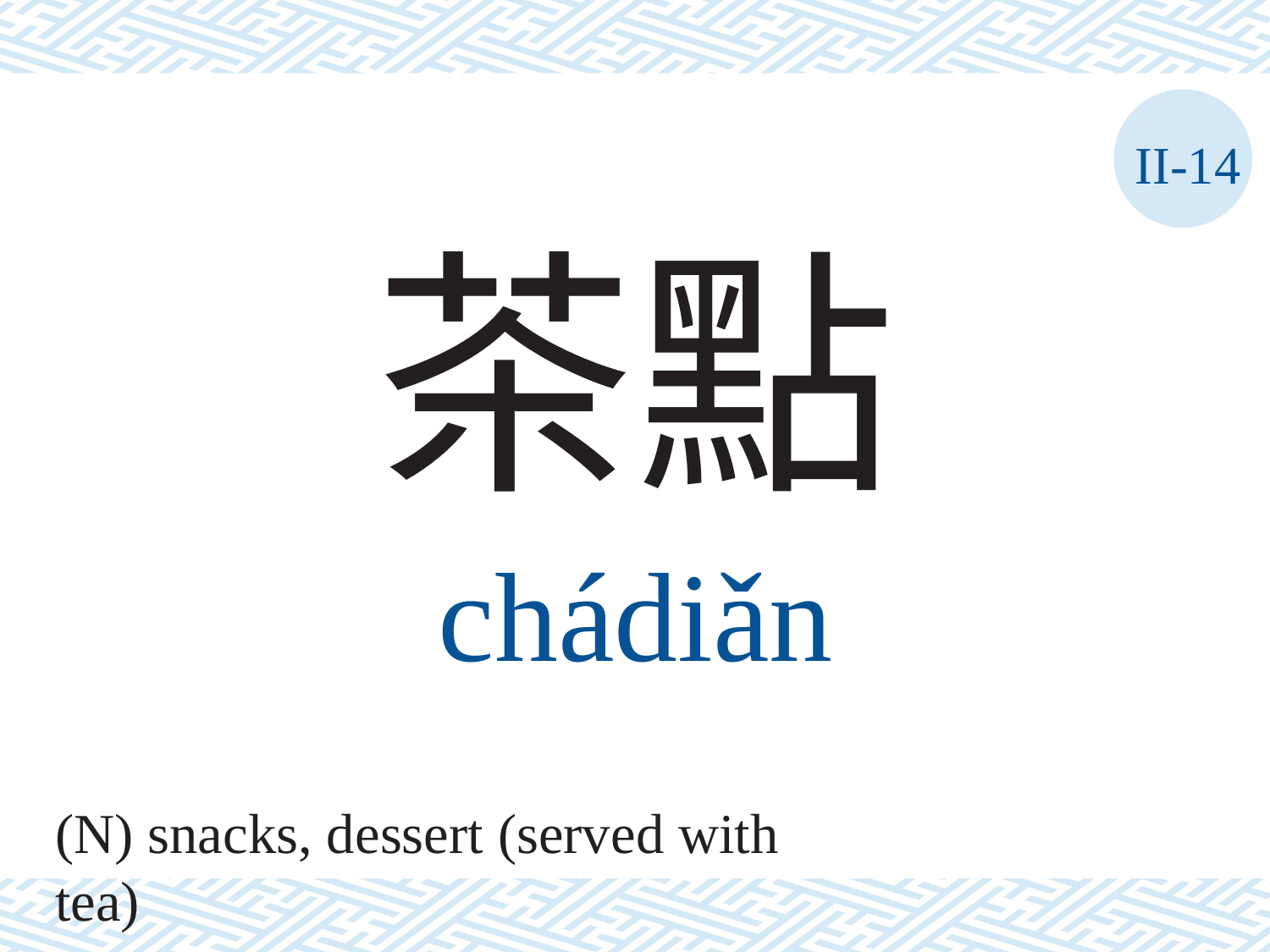

II-14
茶點
chádiǎn
(N) snacks, dessert (served with tea)